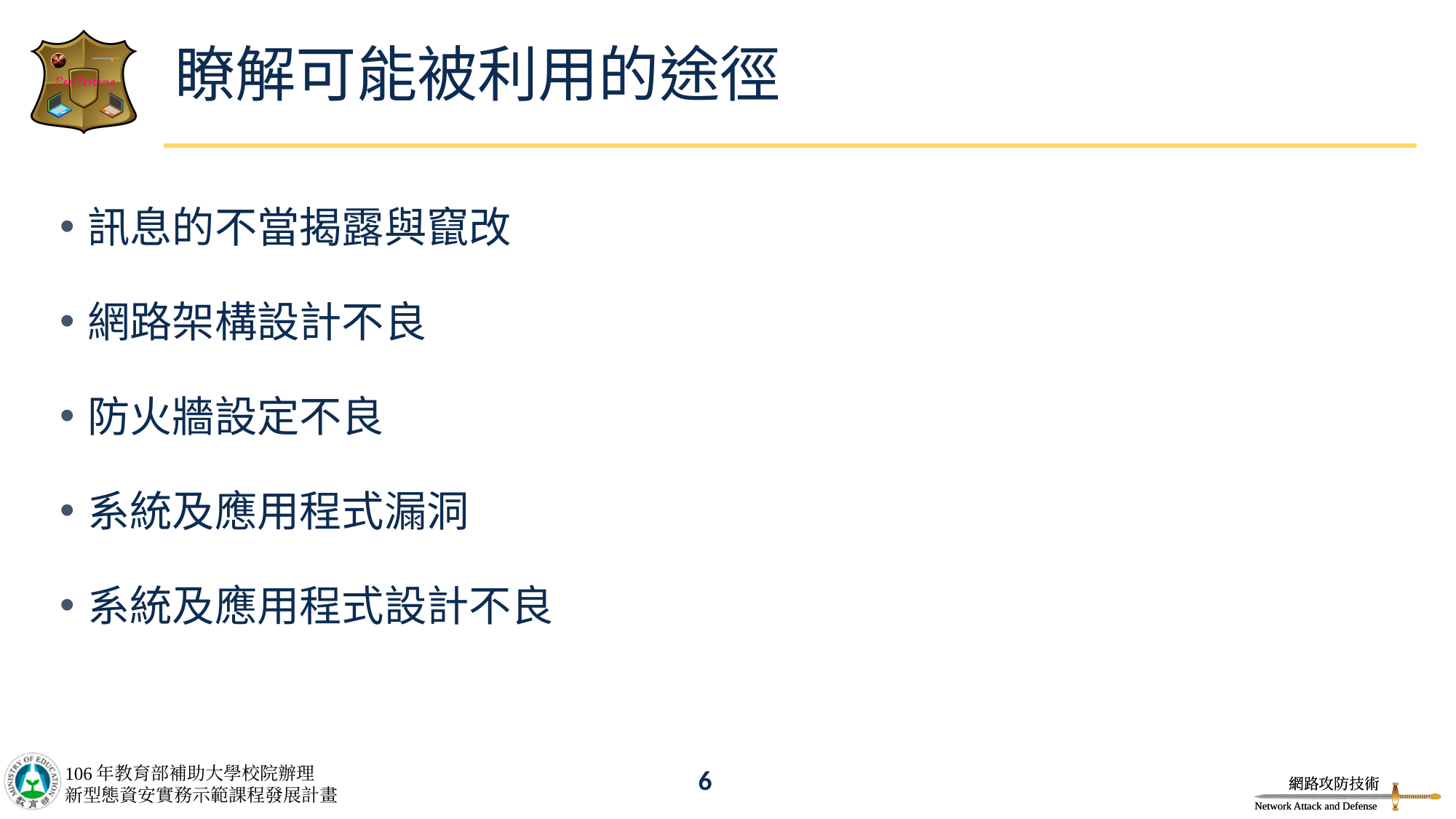

# 瞭解可能被利用的途徑
訊息的不當揭露與竄改
網路架構設計不良
防火牆設定不良
系統及應用程式漏洞
系統及應用程式設計不良